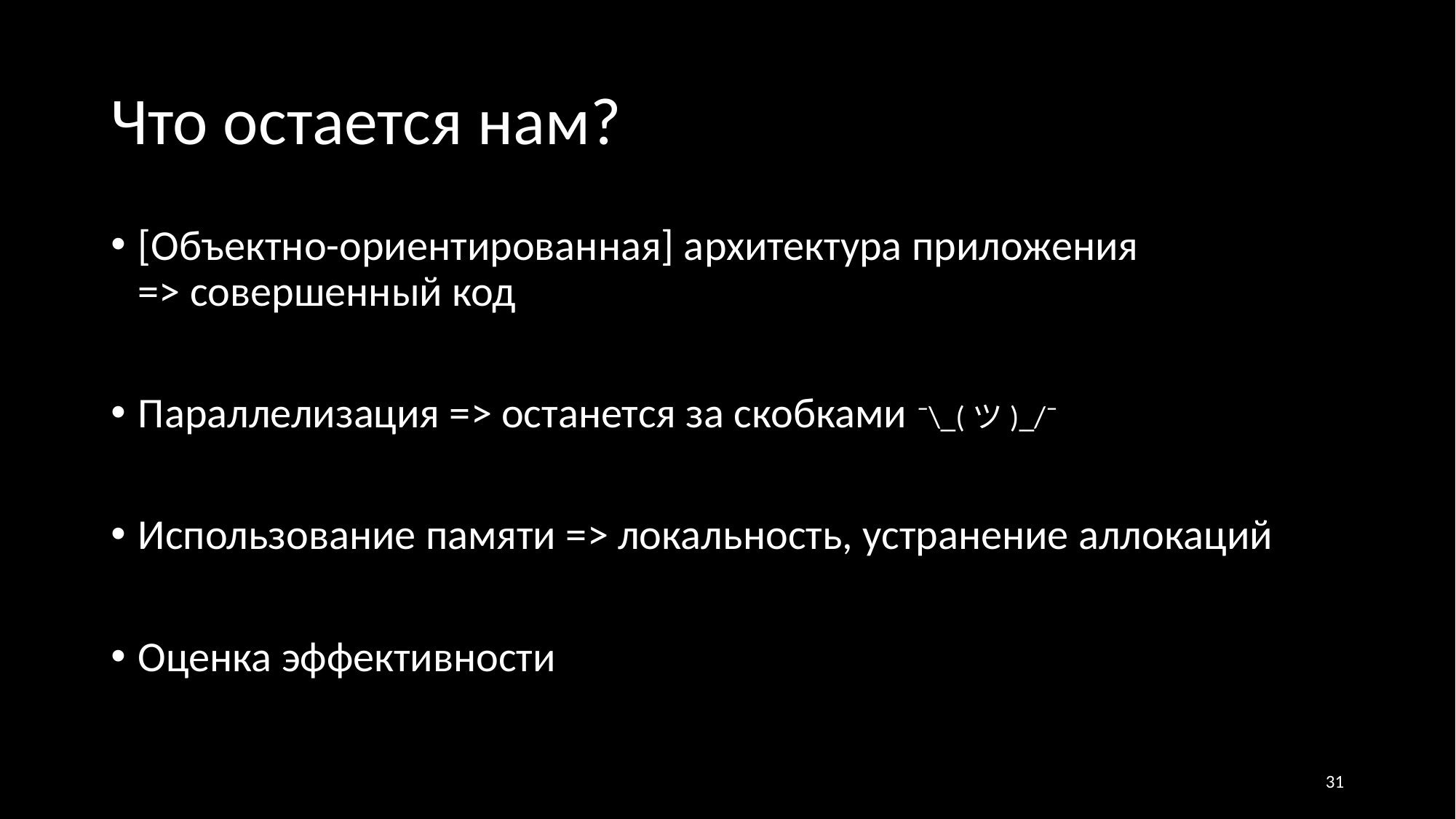

# Что остается нам?
[Объектно-ориентированная] архитектура приложения
=> совершенный код

Параллелизация => останется за скобками ¯\_(ツ)_/¯

Использование памяти => локальность, устранение аллокаций

Оценка эффективности
31